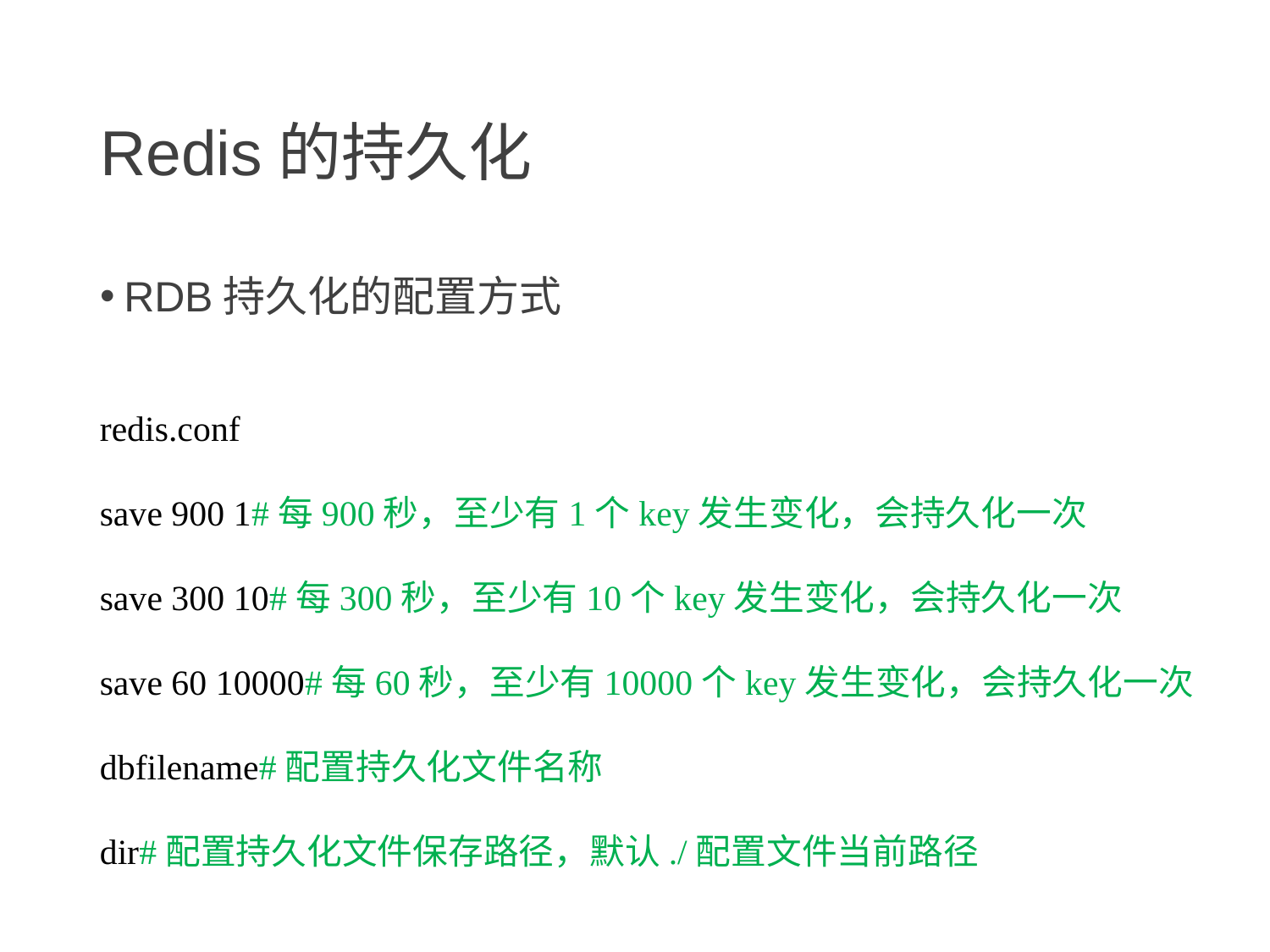

# Redis的持久化
RDB持久化的配置方式
redis.conf
save 900 1#每900秒，至少有1个key发生变化，会持久化一次
save 300 10#每300秒，至少有10个key发生变化，会持久化一次
save 60 10000#每60秒，至少有10000个key发生变化，会持久化一次
dbfilename#配置持久化文件名称
dir#配置持久化文件保存路径，默认./配置文件当前路径